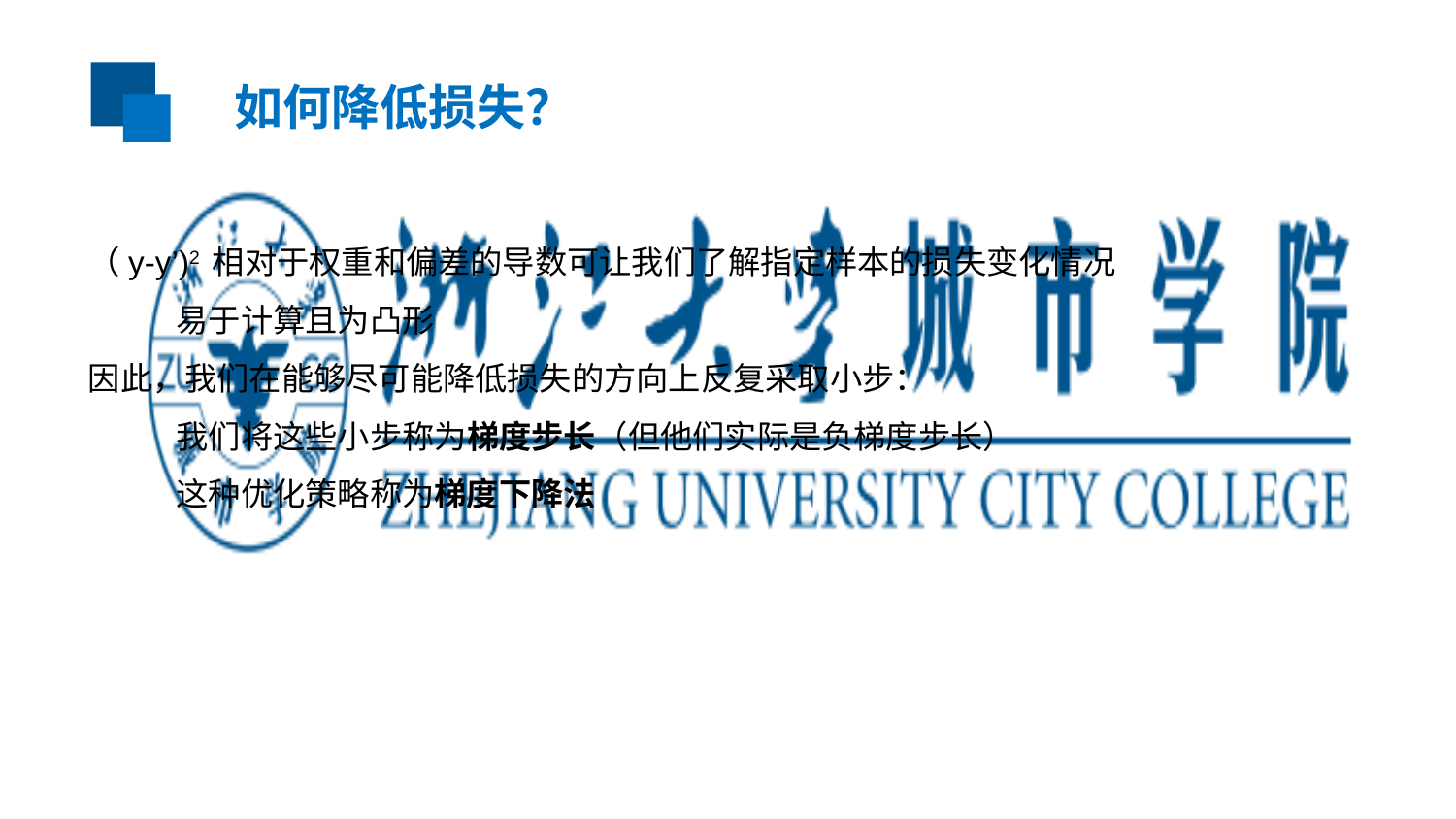

如何降低损失？
（y-y’)2 相对于权重和偏差的导数可让我们了解指定样本的损失变化情况
	易于计算且为凸形
因此，我们在能够尽可能降低损失的方向上反复采取小步：
	我们将这些小步称为梯度步长（但他们实际是负梯度步长）
	这种优化策略称为梯度下降法